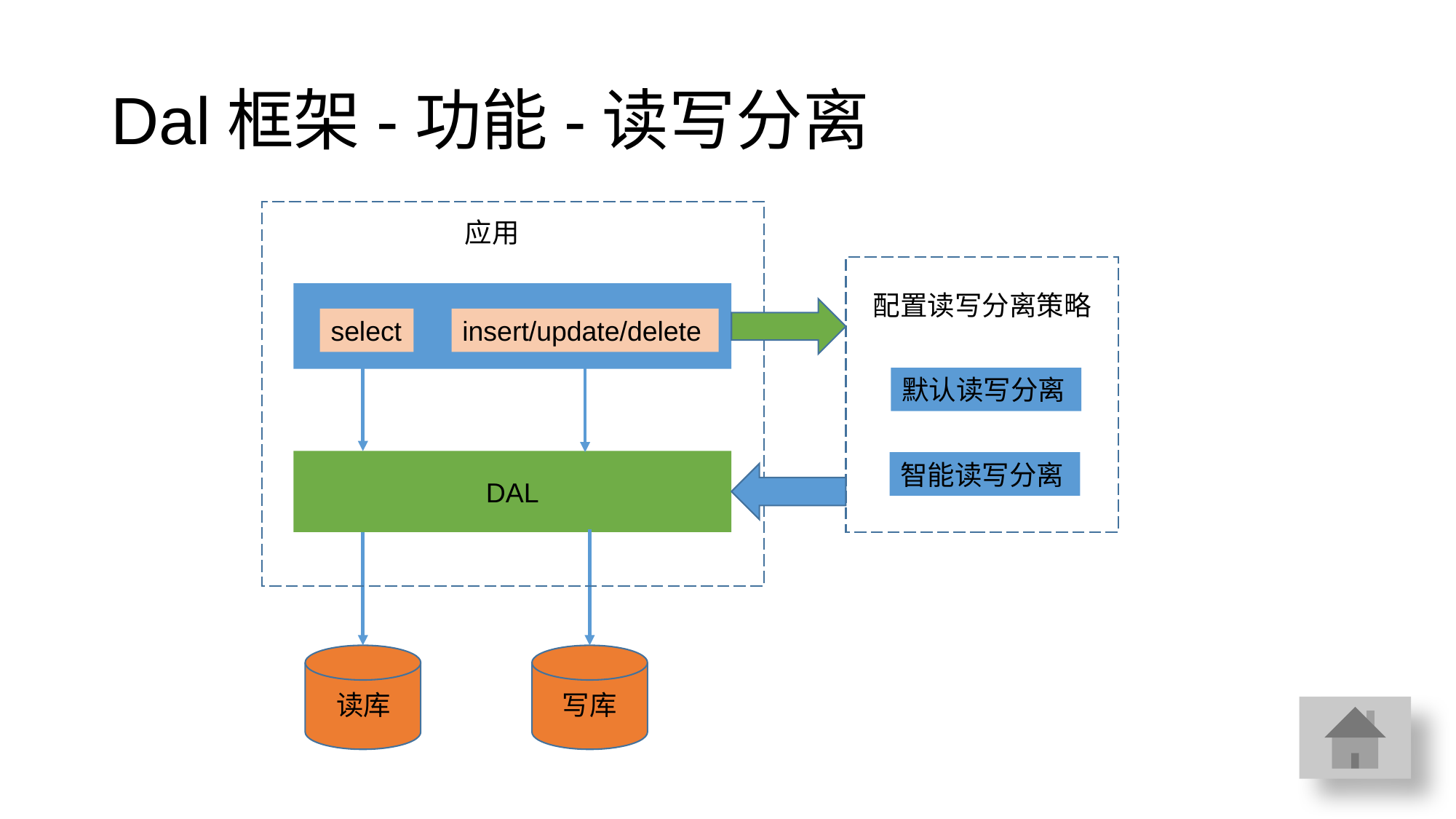

# Dal框架-功能-读写分离

配置读写分离策略
默认读写分离
智能读写分离

select
insert/update/delete
DAL

读库
写库

应用